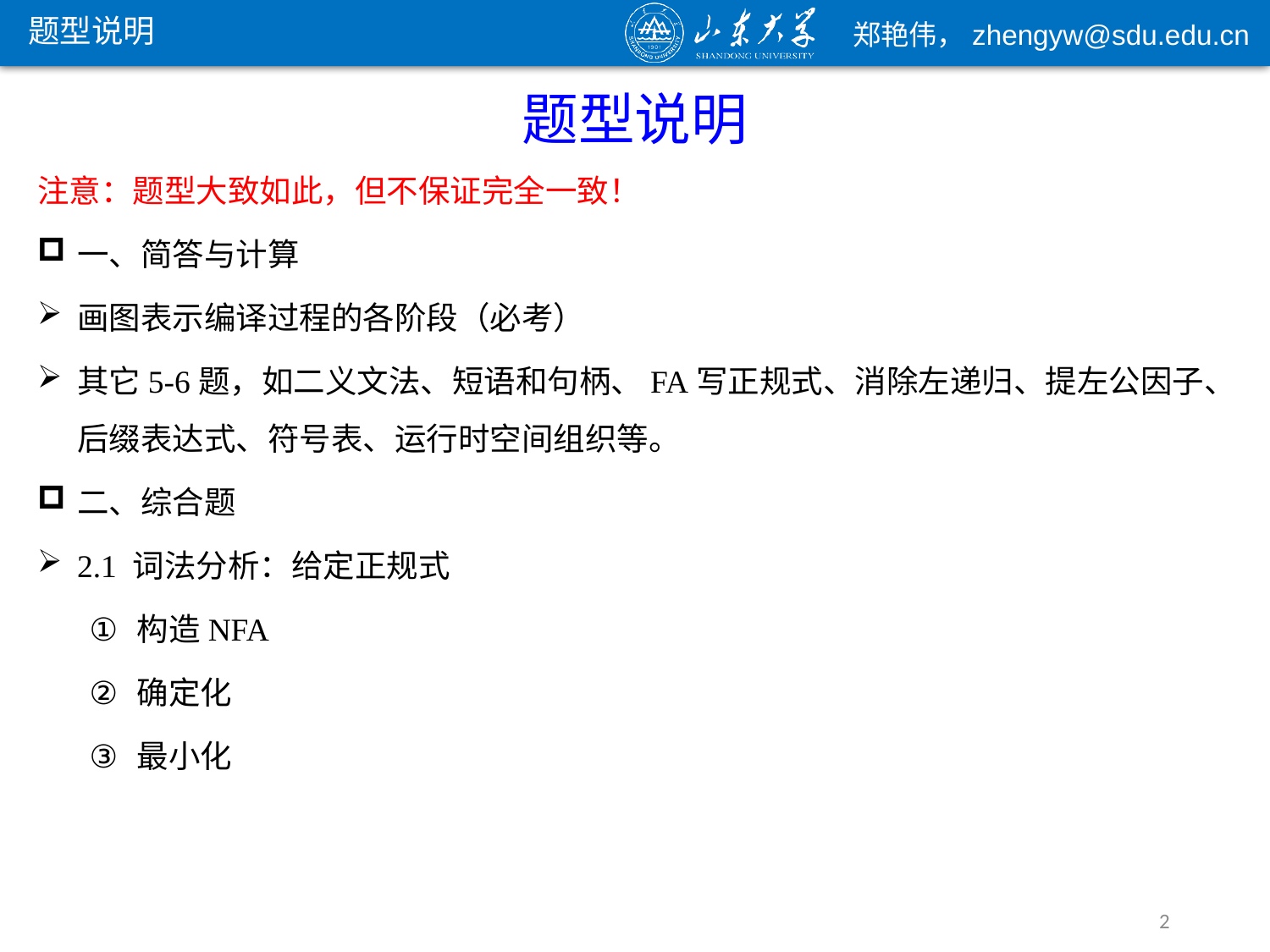

题型说明
题型说明
注意：题型大致如此，但不保证完全一致！
一、简答与计算
画图表示编译过程的各阶段（必考）
其它5-6题，如二义文法、短语和句柄、FA写正规式、消除左递归、提左公因子、后缀表达式、符号表、运行时空间组织等。
二、综合题
2.1 词法分析：给定正规式
构造NFA
确定化
最小化
2